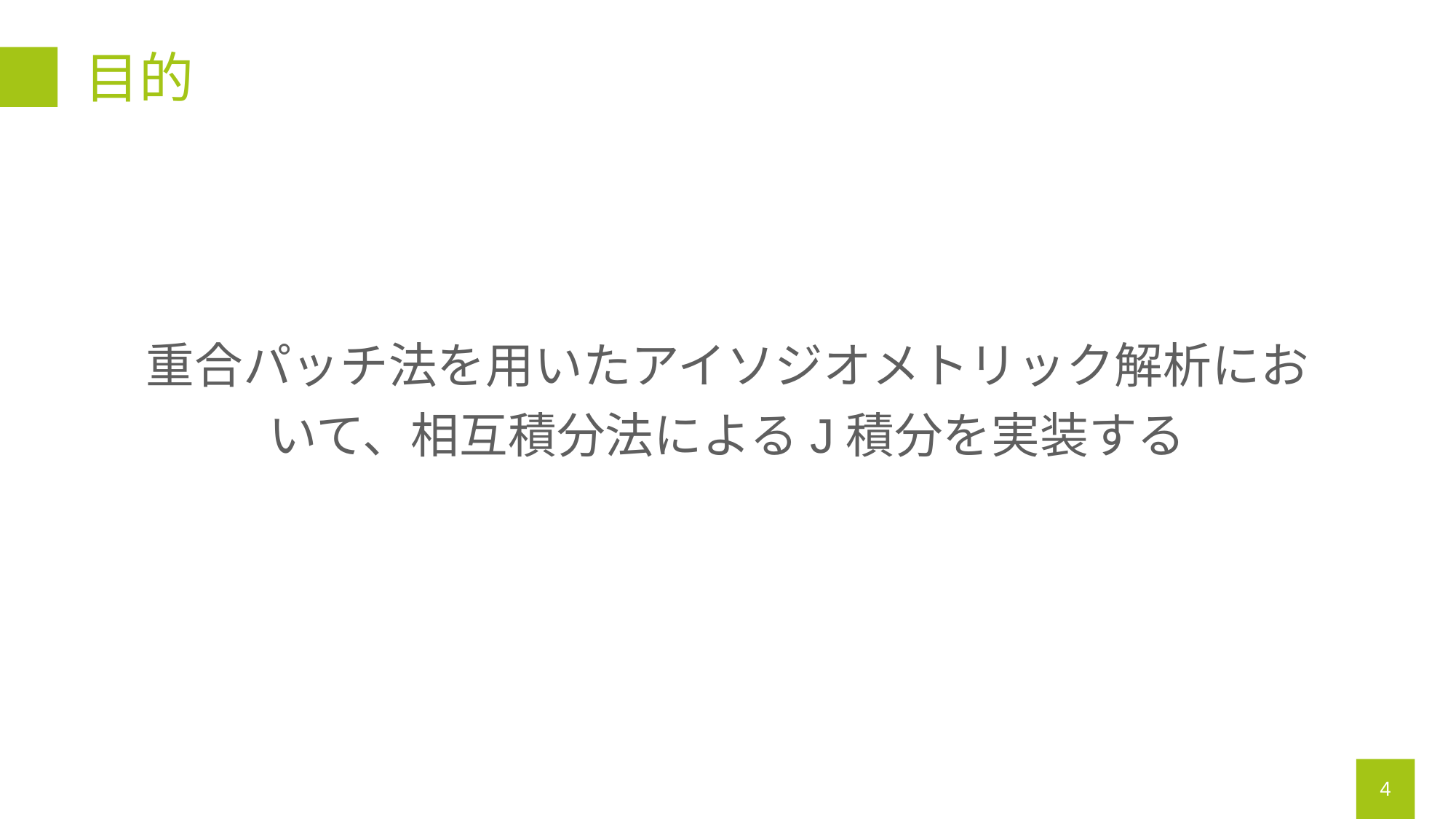

# 目的
重合パッチ法を用いたアイソジオメトリック解析において、相互積分法によるJ積分を実装する

4